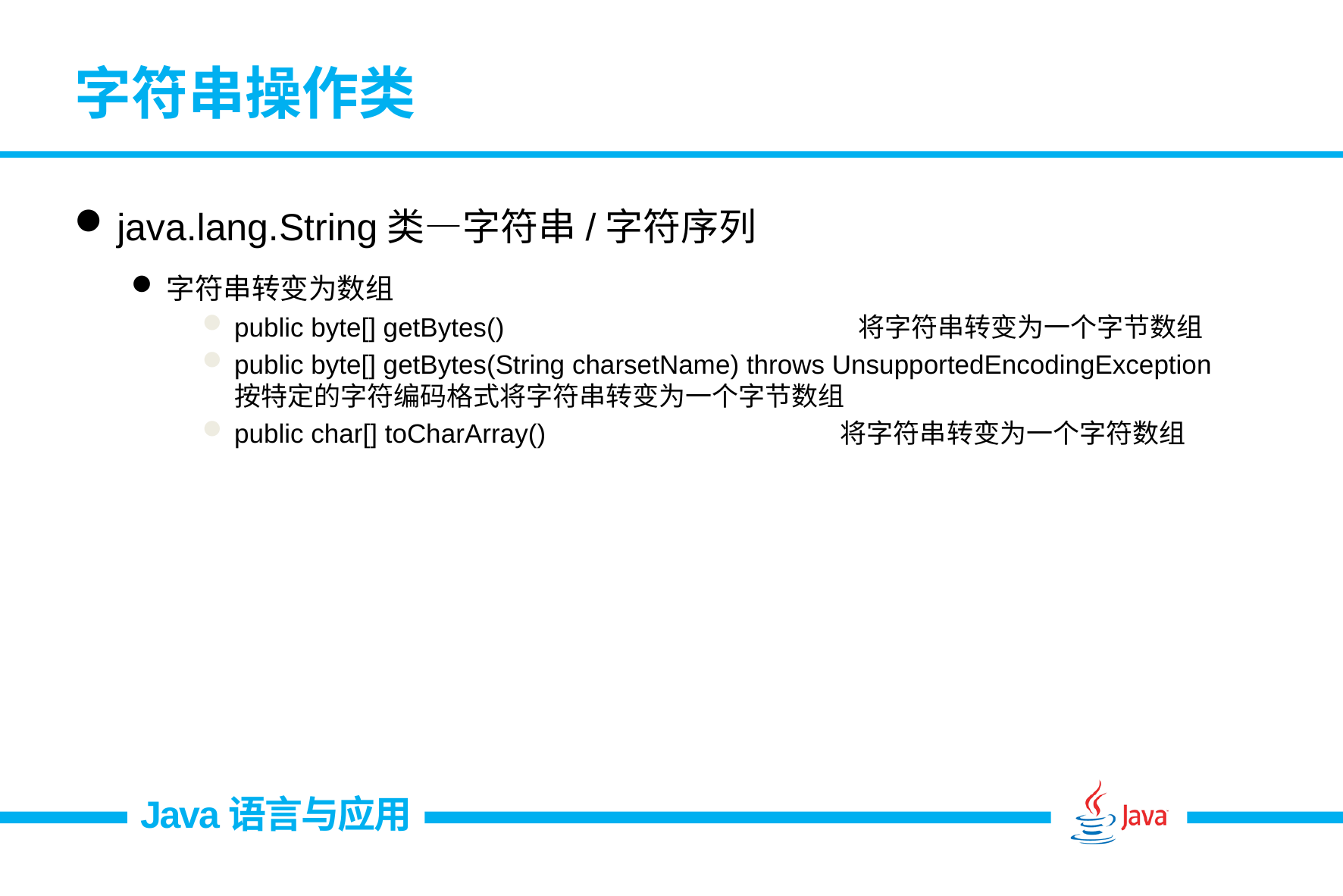

# 字符串操作类
java.lang.String类—字符串/字符序列
字符串转变为数组
public byte[] getBytes()                                               将字符串转变为一个字节数组
public byte[] getBytes(String charsetName) throws UnsupportedEncodingException     按特定的字符编码格式将字符串转变为一个字节数组
public char[] toCharArray()                                       将字符串转变为一个字符数组